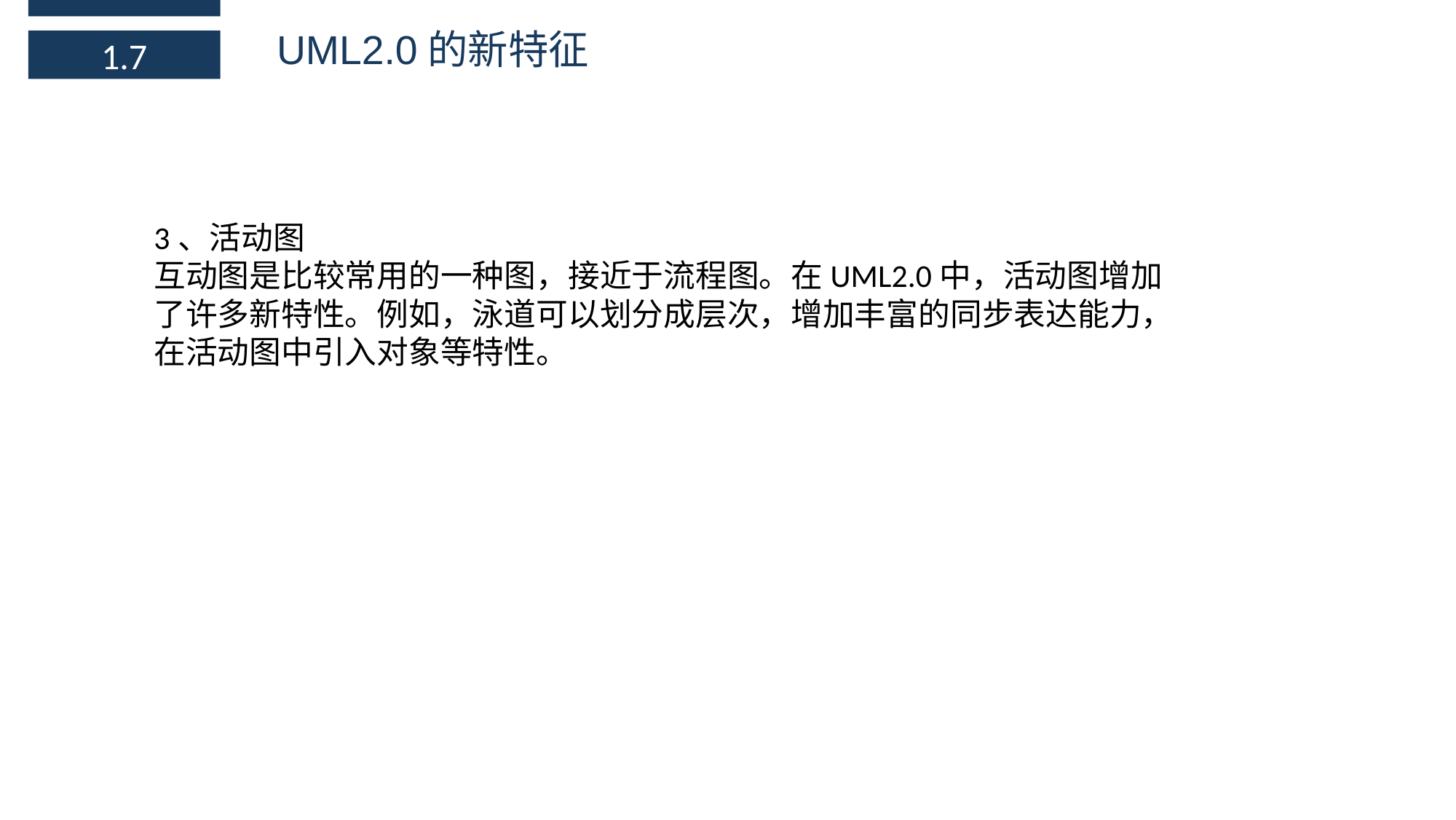

UML2.0的新特征
1.7
3、活动图
互动图是比较常用的一种图，接近于流程图。在UML2.0中，活动图增加了许多新特性。例如，泳道可以划分成层次，增加丰富的同步表达能力，在活动图中引入对象等特性。